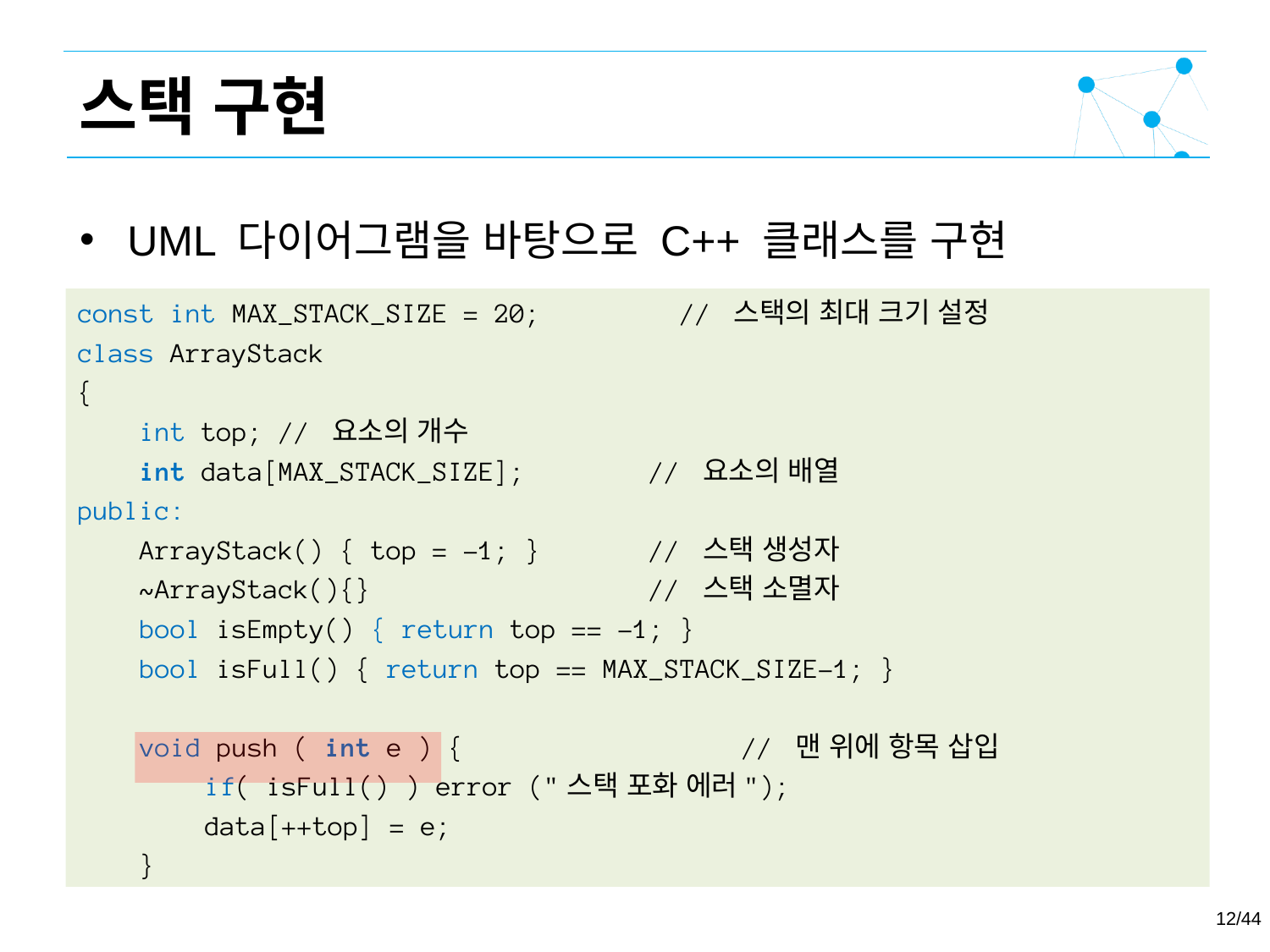

스택 구현
UML 다이어그램을 바탕으로 C++ 클래스를 구현
const int MAX_STACK_SIZE = 20;         // 스택의 최대 크기 설정
class ArrayStack
{
    int top; // 요소의 개수
    int data[MAX_STACK_SIZE];        // 요소의 배열
public:
    ArrayStack() { top = -1; }       // 스택 생성자
    ~ArrayStack(){}                  // 스택 소멸자
    bool isEmpty() { return top == -1; }
    bool isFull() { return top == MAX_STACK_SIZE-1; }

    void push ( int e ) {                  // 맨 위에 항목 삽입
 	if( isFull() ) error ("스택 포화 에러");
       	data[++top] = e;
    }